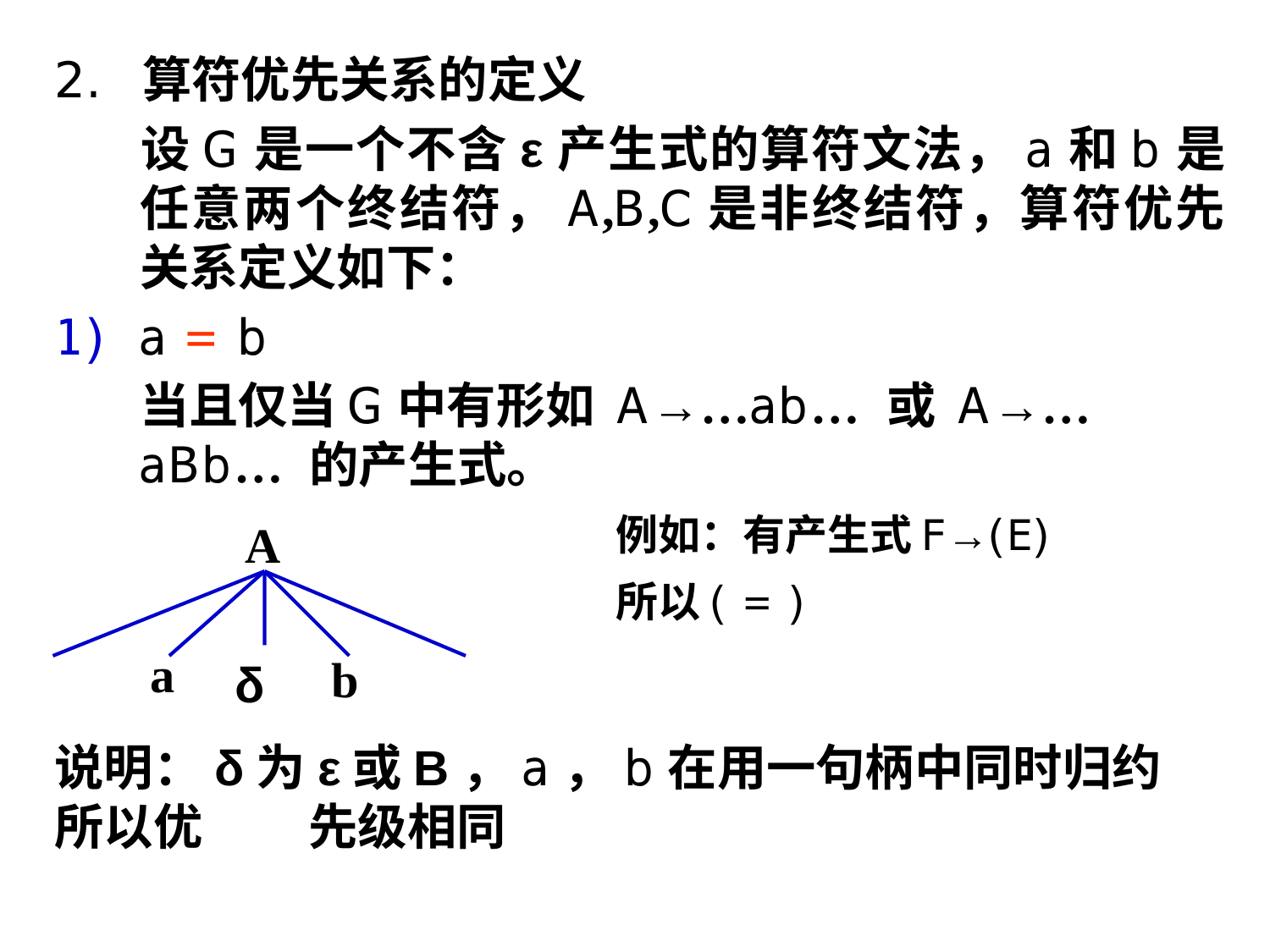

2.  算符优先关系的定义
	设G是一个不含ε产生式的算符文法，a和b是任意两个终结符，A,B,C是非终结符，算符优先关系定义如下：
a = b
	当且仅当G中有形如 A→…ab… 或 A→…aBb… 的产生式。

A

a
b
δ
例如：有产生式F→(E)
所以( = )
说明：δ为ε或B，a，b在用一句柄中同时归约所以优	先级相同